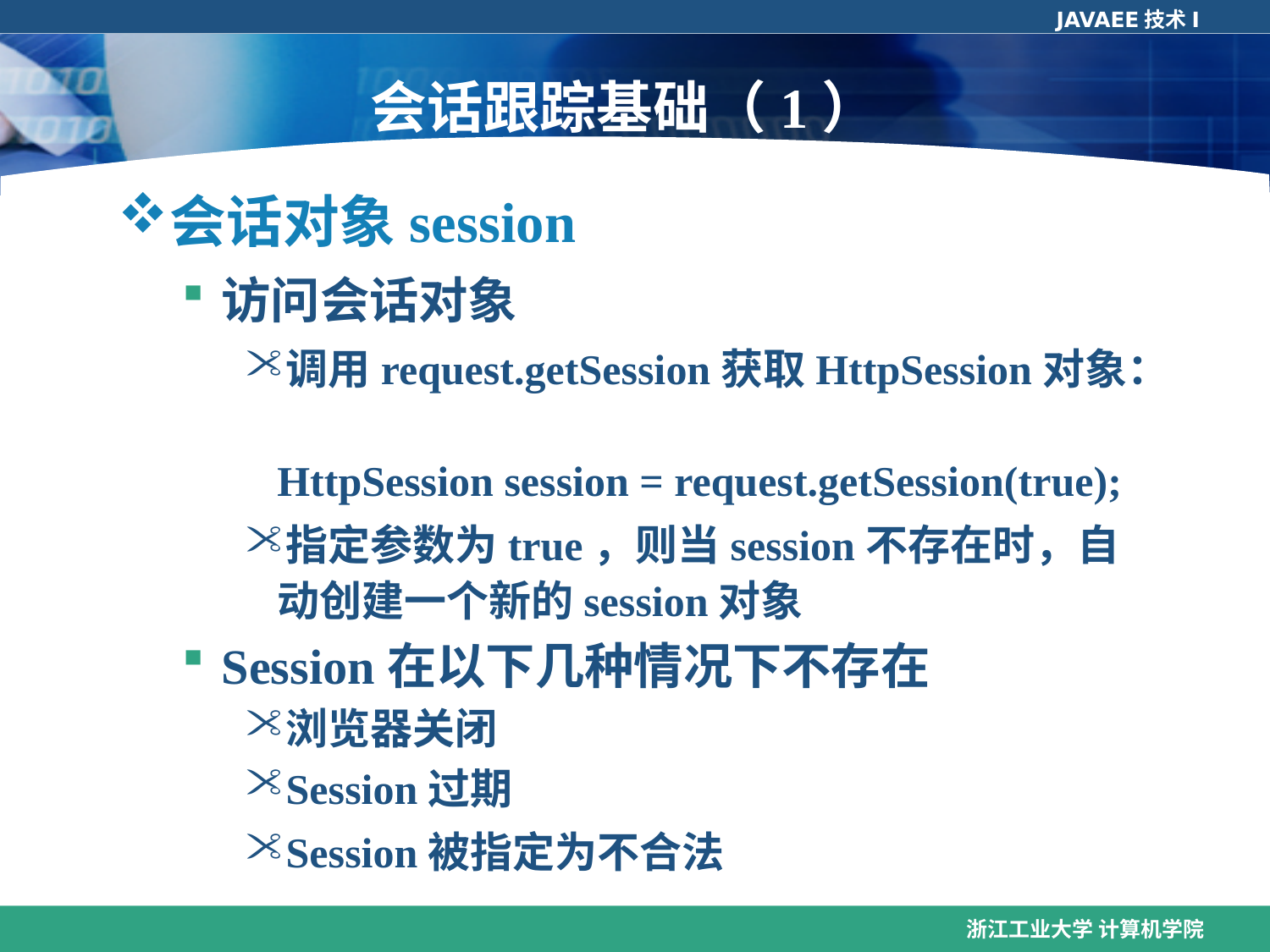

会话跟踪基础（1）
会话对象session
访问会话对象
调用request.getSession获取HttpSession对象：
HttpSession session = request.getSession(true);
指定参数为true，则当session不存在时，自动创建一个新的session对象
Session在以下几种情况下不存在
浏览器关闭
Session过期
Session被指定为不合法